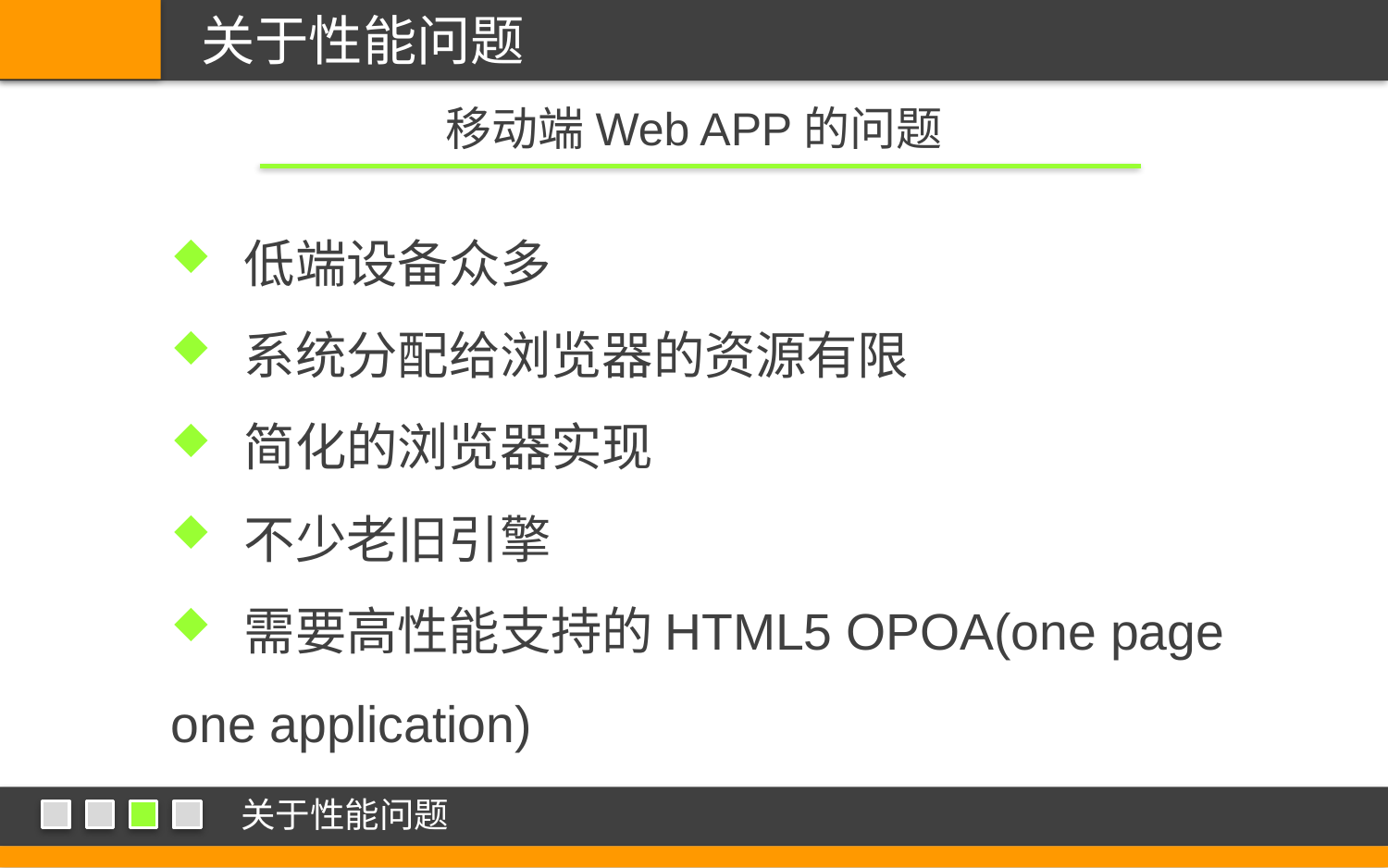

关于性能问题
移动端Web APP的问题
  低端设备众多
  系统分配给浏览器的资源有限
  简化的浏览器实现
  不少老旧引擎
  需要高性能支持的HTML5 OPOA(one page one application)
关于性能问题